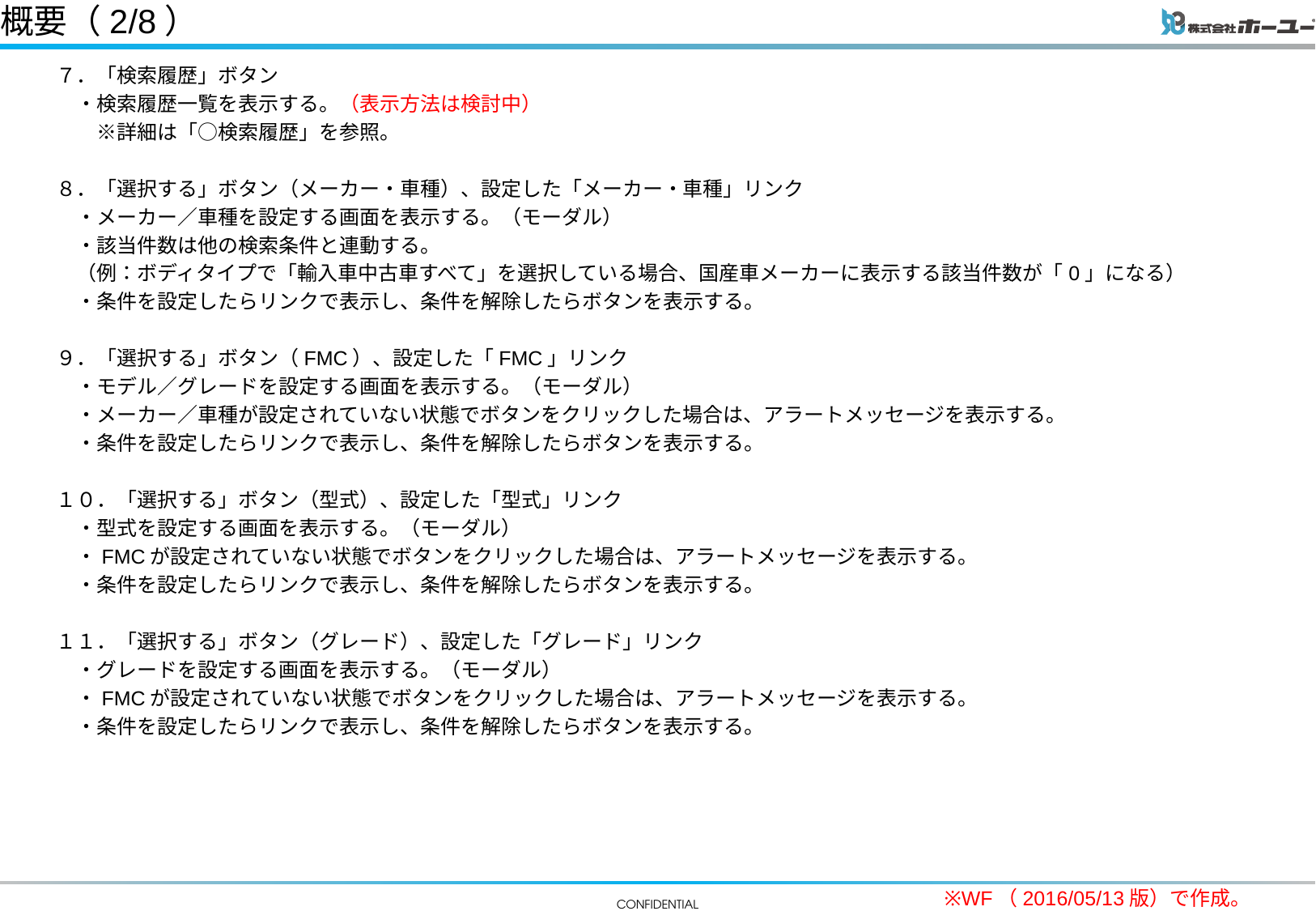

# 概要（2/8）
　７．「検索履歴」ボタン
　　・検索履歴一覧を表示する。（表示方法は検討中）
　　　※詳細は「○検索履歴」を参照。

　８．「選択する」ボタン（メーカー・車種）、設定した「メーカー・車種」リンク
　　・メーカー／車種を設定する画面を表示する。（モーダル）
　　・該当件数は他の検索条件と連動する。
　　（例：ボディタイプで「輸入車中古車すべて」を選択している場合、国産車メーカーに表示する該当件数が「0」になる）
　　・条件を設定したらリンクで表示し、条件を解除したらボタンを表示する。

　９．「選択する」ボタン（FMC）、設定した「FMC」リンク
　　・モデル／グレードを設定する画面を表示する。（モーダル）
　　・メーカー／車種が設定されていない状態でボタンをクリックした場合は、アラートメッセージを表示する。
　　・条件を設定したらリンクで表示し、条件を解除したらボタンを表示する。

　１０．「選択する」ボタン（型式）、設定した「型式」リンク
　　・型式を設定する画面を表示する。（モーダル）
　　・FMCが設定されていない状態でボタンをクリックした場合は、アラートメッセージを表示する。
　　・条件を設定したらリンクで表示し、条件を解除したらボタンを表示する。

　１１．「選択する」ボタン（グレード）、設定した「グレード」リンク
　　・グレードを設定する画面を表示する。（モーダル）
　　・FMCが設定されていない状態でボタンをクリックした場合は、アラートメッセージを表示する。
　　・条件を設定したらリンクで表示し、条件を解除したらボタンを表示する。

※WF（2016/05/13版）で作成。